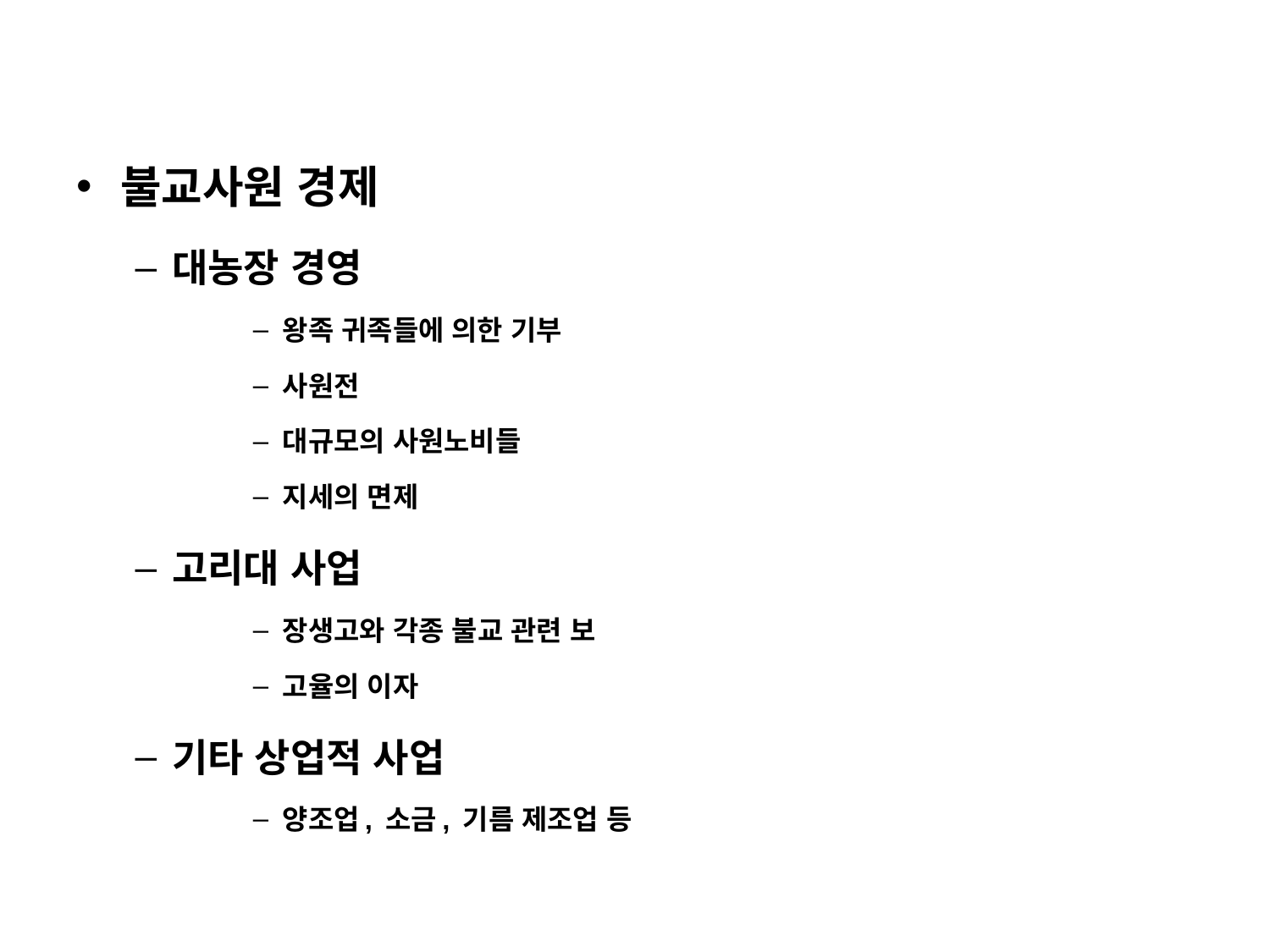

불교사원 경제
대농장 경영
왕족 귀족들에 의한 기부
사원전
대규모의 사원노비들
지세의 면제
고리대 사업
장생고와 각종 불교 관련 보
고율의 이자
기타 상업적 사업
양조업, 소금, 기름 제조업 등